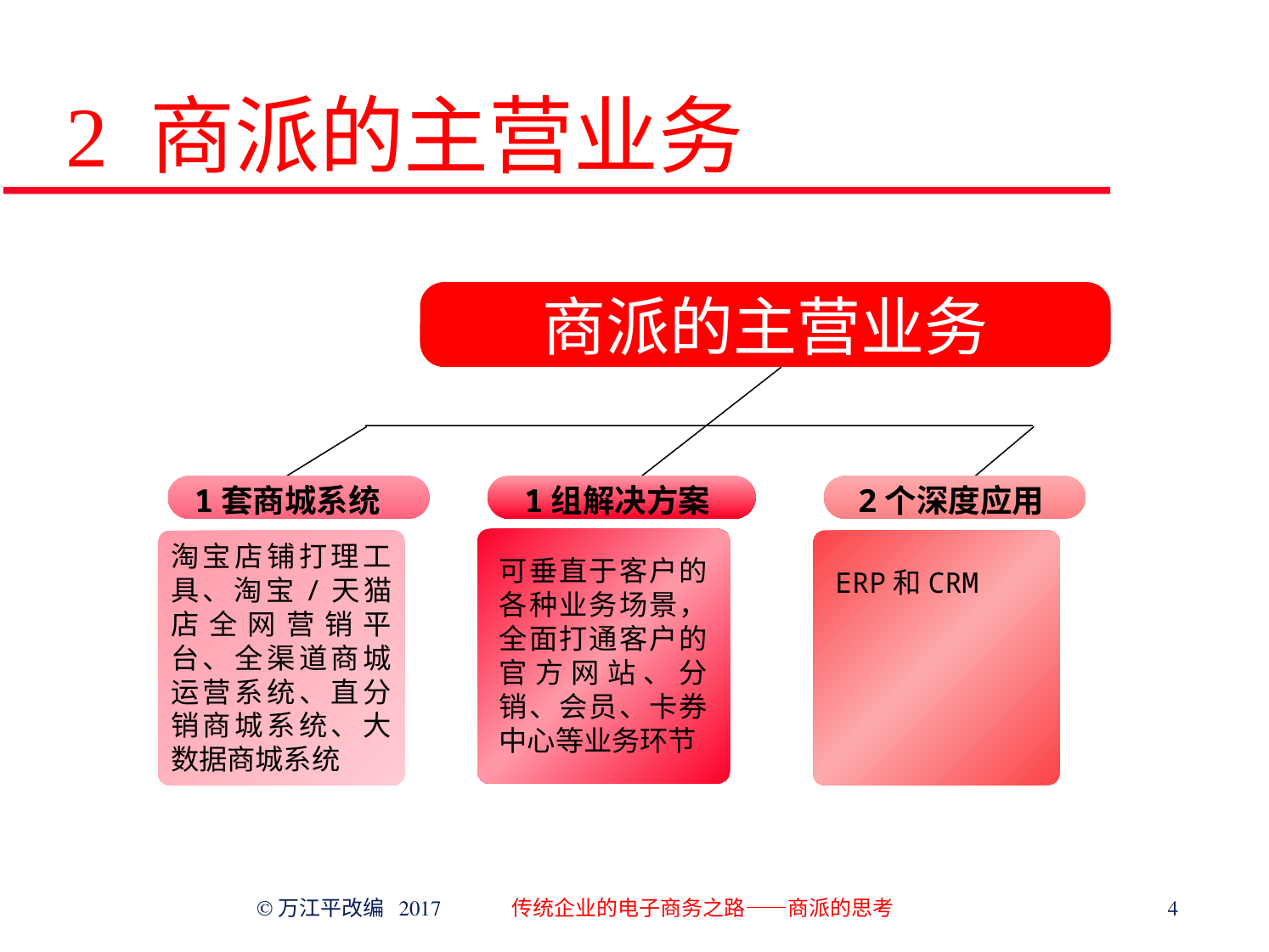

# 2 商派的主营业务
商派的主营业务

1套商城系统
1组解决方案
2个深度应用

淘宝店铺打理工具、淘宝/天猫店全网营销平台、全渠道商城运营系统、直分销商城系统、大数据商城系统
可垂直于客户的各种业务场景，全面打通客户的官方网站、分销、会员、卡券中心等业务环节
ERP和CRM